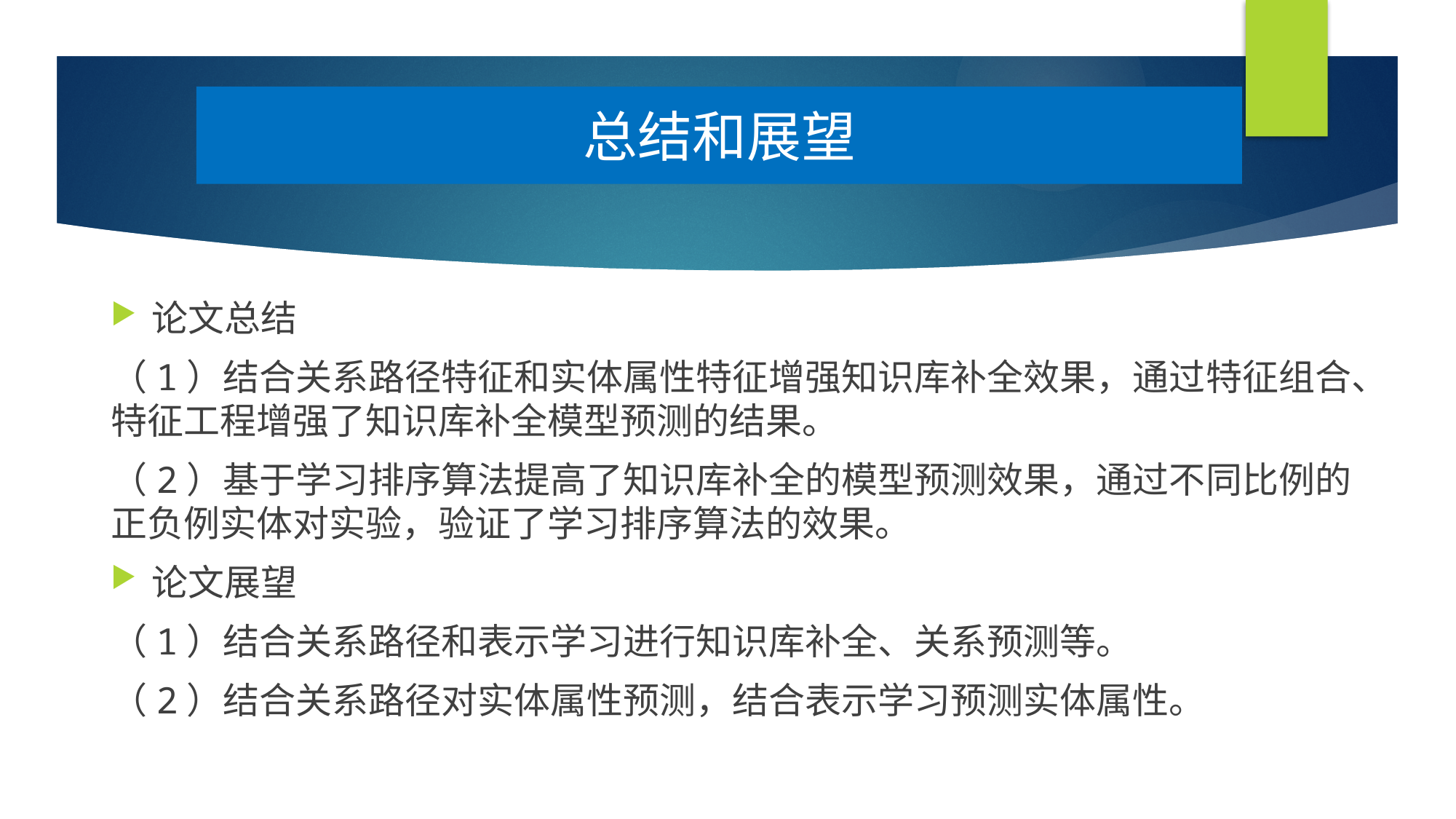

总结和展望
论文总结
（1）结合关系路径特征和实体属性特征增强知识库补全效果，通过特征组合、特征工程增强了知识库补全模型预测的结果。
（2）基于学习排序算法提高了知识库补全的模型预测效果，通过不同比例的正负例实体对实验，验证了学习排序算法的效果。
论文展望
（1）结合关系路径和表示学习进行知识库补全、关系预测等。
（2）结合关系路径对实体属性预测，结合表示学习预测实体属性。